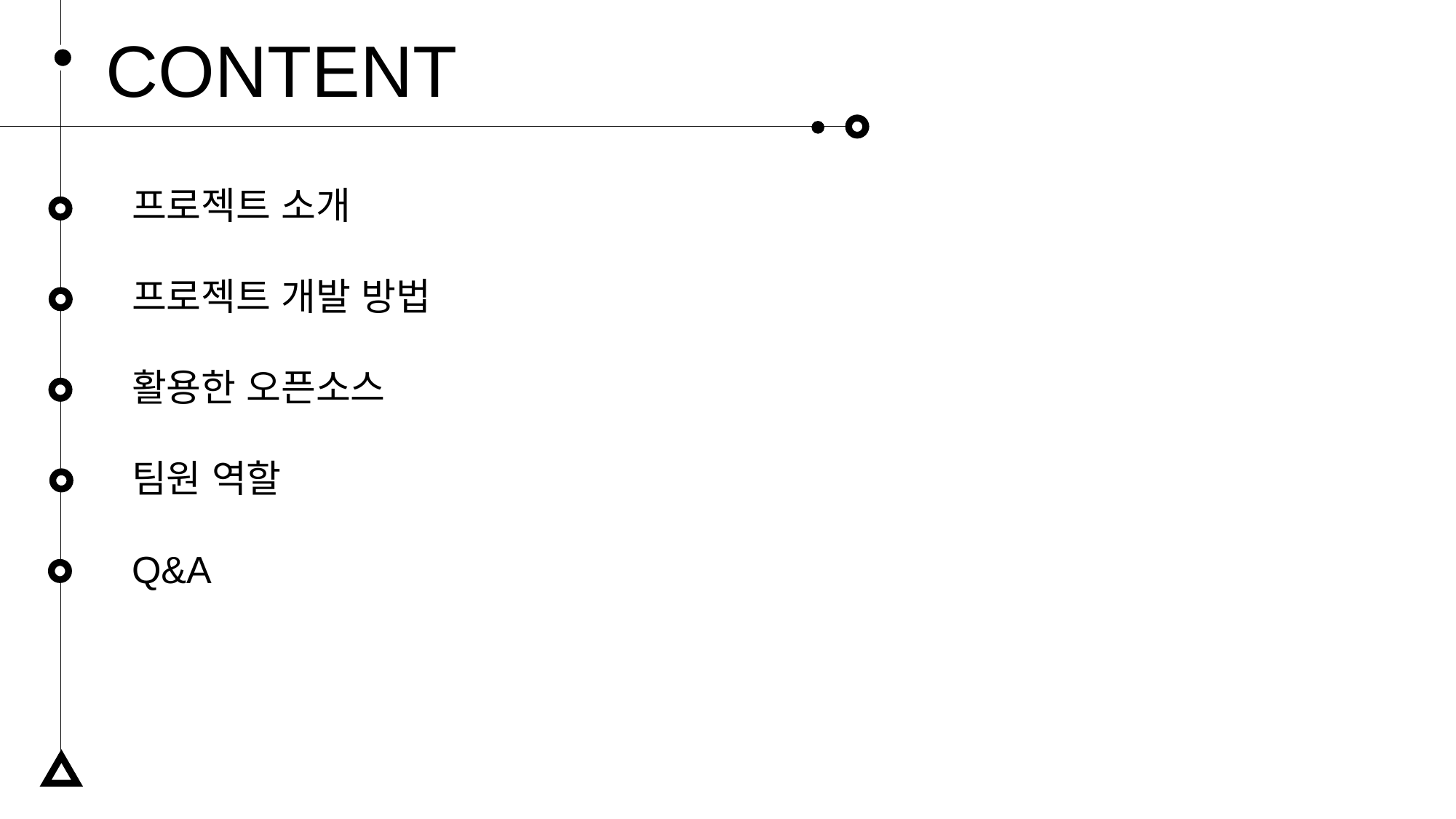

CONTENT
프로젝트 소개

프로젝트 개발 방법

활용한 오픈소스

팀원 역할

Q&A